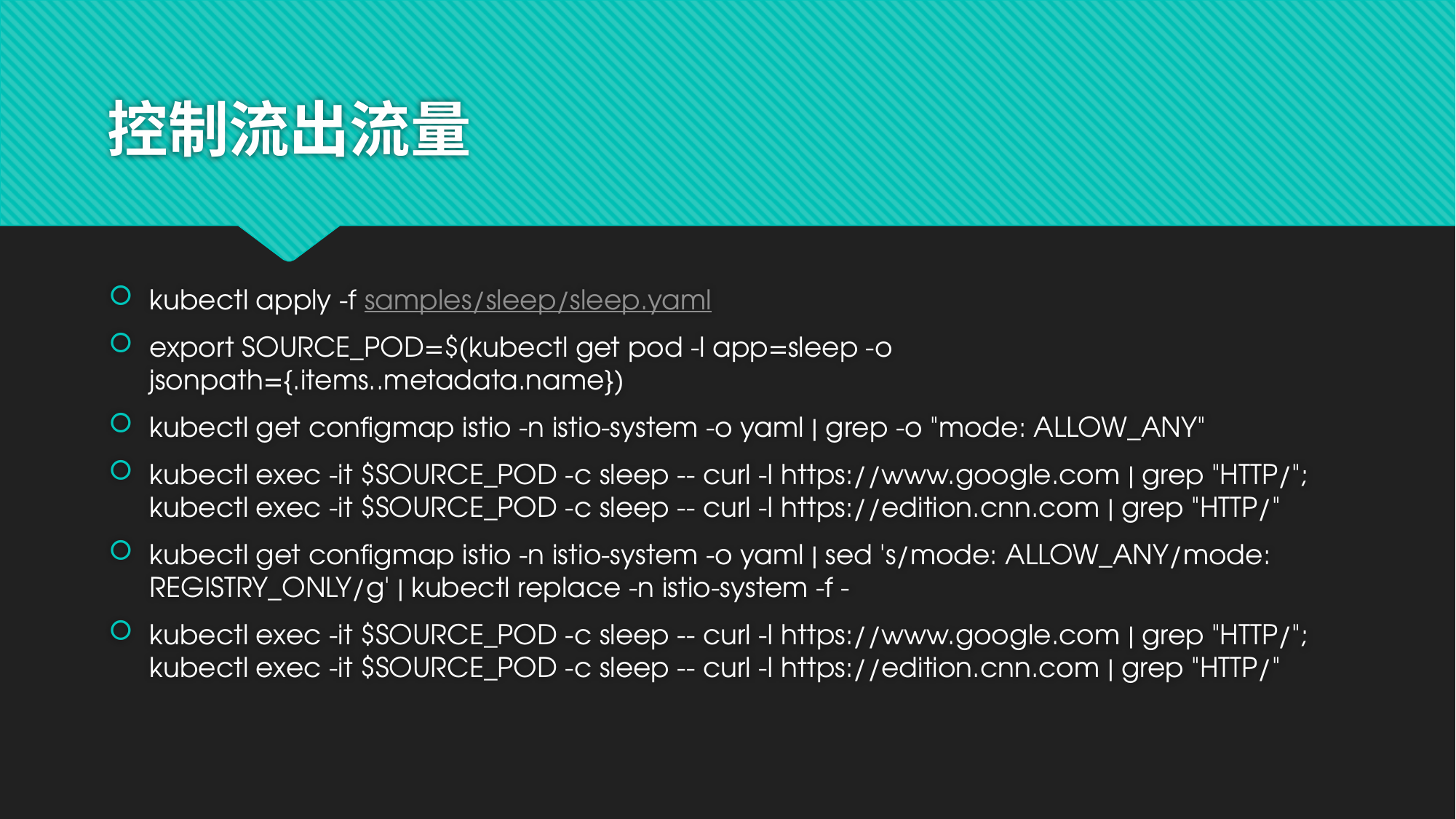

# 控制流出流量
kubectl apply -f samples/sleep/sleep.yaml
export SOURCE_POD=$(kubectl get pod -l app=sleep -o jsonpath={.items..metadata.name})
kubectl get configmap istio -n istio-system -o yaml | grep -o "mode: ALLOW_ANY"
kubectl exec -it $SOURCE_POD -c sleep -- curl -I https://www.google.com | grep "HTTP/"; kubectl exec -it $SOURCE_POD -c sleep -- curl -I https://edition.cnn.com | grep "HTTP/"
kubectl get configmap istio -n istio-system -o yaml | sed 's/mode: ALLOW_ANY/mode: REGISTRY_ONLY/g' | kubectl replace -n istio-system -f -
kubectl exec -it $SOURCE_POD -c sleep -- curl -I https://www.google.com | grep "HTTP/"; kubectl exec -it $SOURCE_POD -c sleep -- curl -I https://edition.cnn.com | grep "HTTP/"